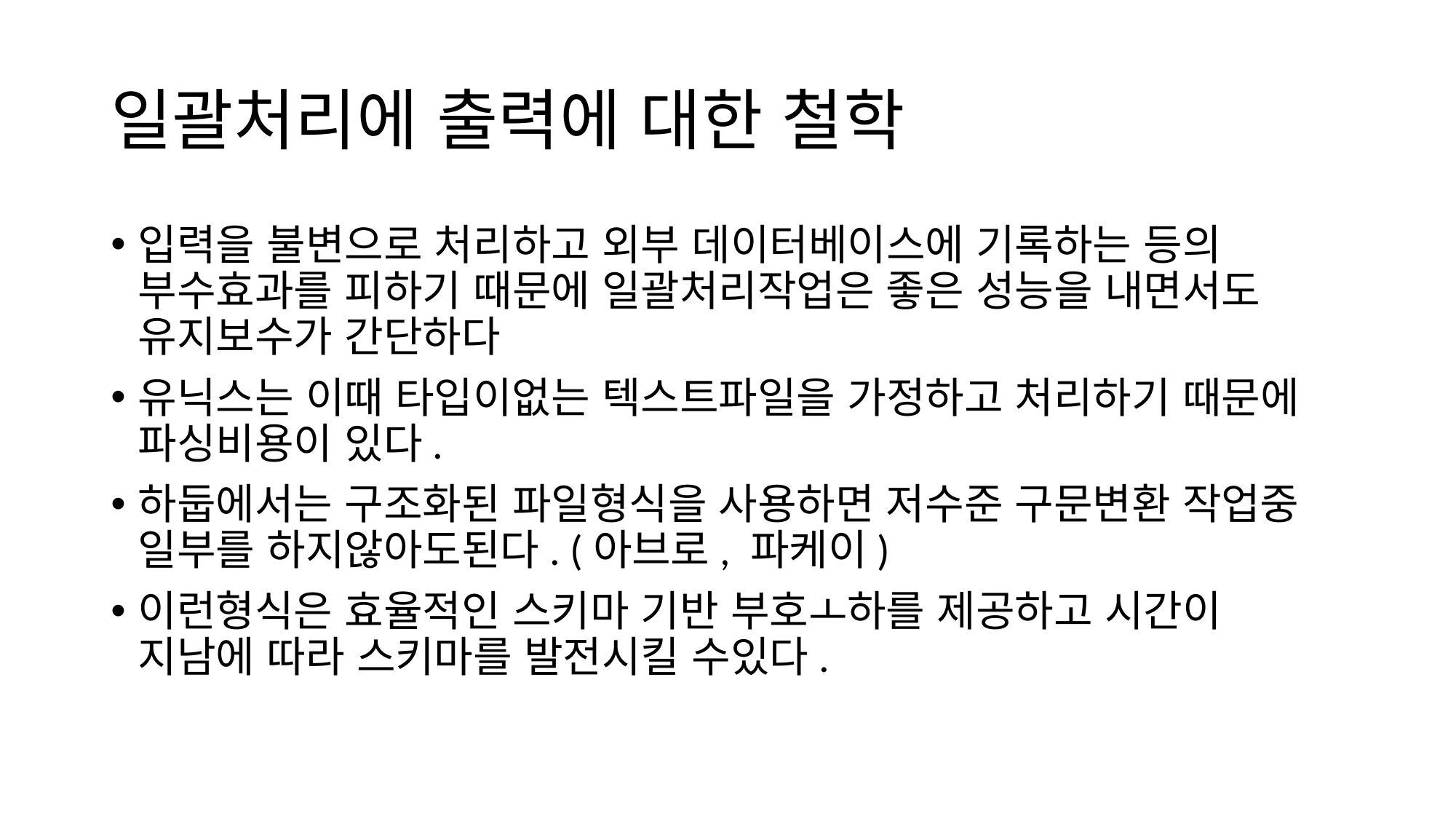

# 일괄처리에 출력에 대한 철학
입력을 불변으로 처리하고 외부 데이터베이스에 기록하는 등의 부수효과를 피하기 때문에 일괄처리작업은 좋은 성능을 내면서도 유지보수가 간단하다
유닉스는 이때 타입이없는 텍스트파일을 가정하고 처리하기 때문에 파싱비용이 있다.
하둡에서는 구조화된 파일형식을 사용하면 저수준 구문변환 작업중 일부를 하지않아도된다. (아브로, 파케이)
이런형식은 효율적인 스키마 기반 부호ㅗ하를 제공하고 시간이 지남에 따라 스키마를 발전시킬 수있다.